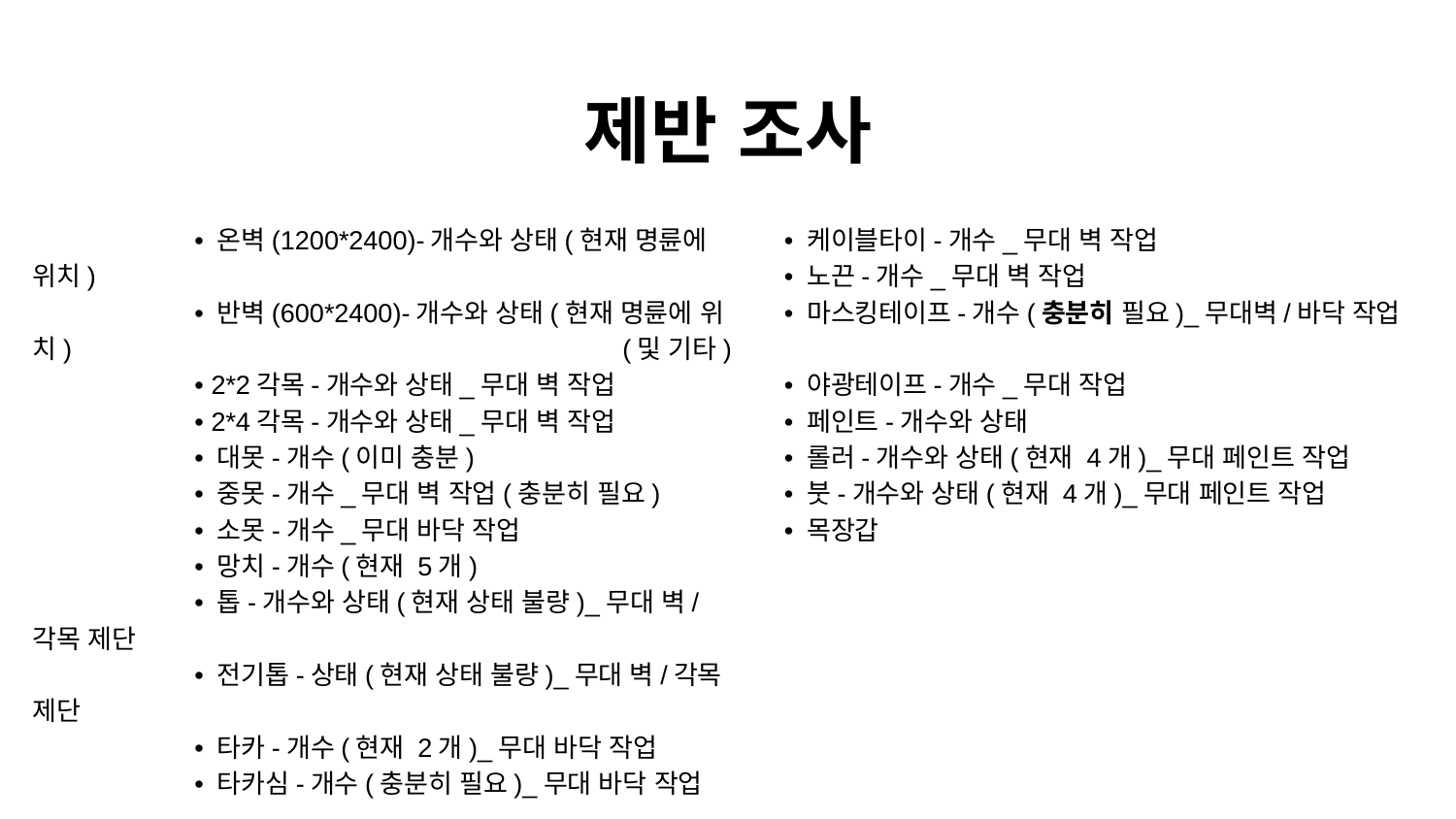

# 제반 조사
• 온벽(1200*2400)-개수와 상태(현재 명륜에 위치)
• 반벽(600*2400)-개수와 상태(현재 명륜에 위치)
• 2*2각목-개수와 상태_무대 벽 작업
• 2*4각목-개수와 상태_무대 벽 작업
• 대못-개수(이미 충분)
• 중못-개수_무대 벽 작업(충분히 필요)
• 소못-개수_무대 바닥 작업
• 망치-개수(현재 5개)
• 톱-개수와 상태(현재 상태 불량)_무대 벽/각목 제단
• 전기톱-상태(현재 상태 불량)_무대 벽/각목 제단
• 타카-개수(현재 2개)_무대 바닥 작업
• 타카심-개수(충분히 필요)_무대 바닥 작업

• 케이블타이-개수_무대 벽 작업
• 노끈-개수_무대 벽 작업
• 마스킹테이프-개수(충분히 필요)_무대벽/바닥 작업 (및 기타)
• 야광테이프-개수_무대 작업
• 페인트-개수와 상태
• 롤러-개수와 상태(현재 4개)_무대 페인트 작업
• 붓-개수와 상태(현재 4개)_무대 페인트 작업
• 목장갑